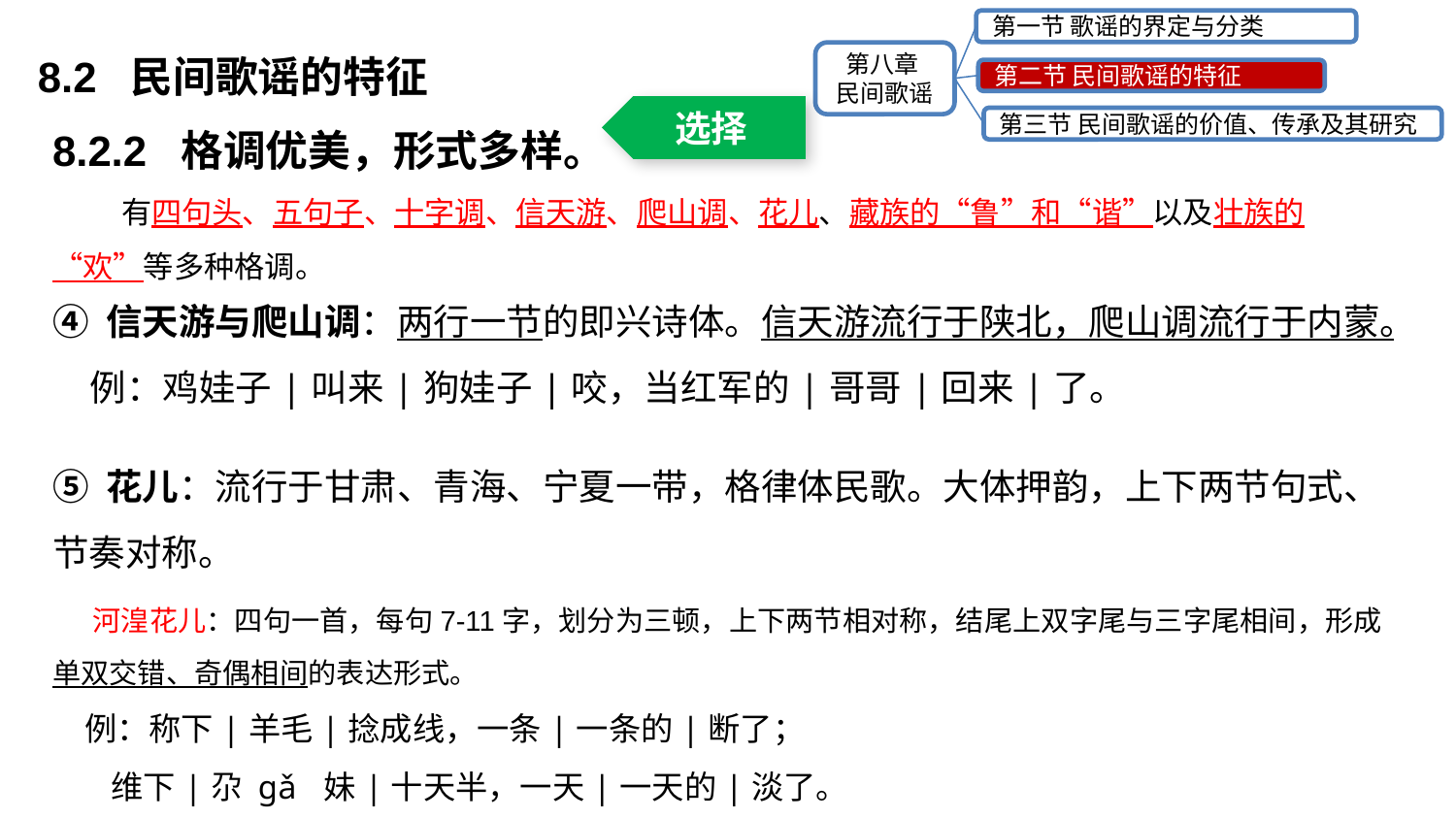

第一节 歌谣的界定与分类
第八章
民间歌谣
第二节 民间歌谣的特征
第三节 民间歌谣的价值、传承及其研究
8.2  民间歌谣的特征
8.2.2  格调优美，形式多样。
有四句头、五句子、十字调、信天游、爬山调、花儿、藏族的“鲁”和“谐”以及壮族的“欢”等多种格调。
选择
④ 信天游与爬山调：两行一节的即兴诗体。信天游流行于陕北，爬山调流行于内蒙。
    例：鸡娃子|叫来|狗娃子|咬，当红军的|哥哥|回来|了。

⑤ 花儿：流行于甘肃、青海、宁夏一带，格律体民歌。大体押韵，上下两节句式、节奏对称。
     河湟花儿：四句一首，每句7-11字，划分为三顿，上下两节相对称，结尾上双字尾与三字尾相间，形成单双交错、奇偶相间的表达形式。
    例：称下|羊毛|捻成线，一条|一条的|断了；
       维下|尕 gǎ 妹|十天半，一天|一天的|淡了。